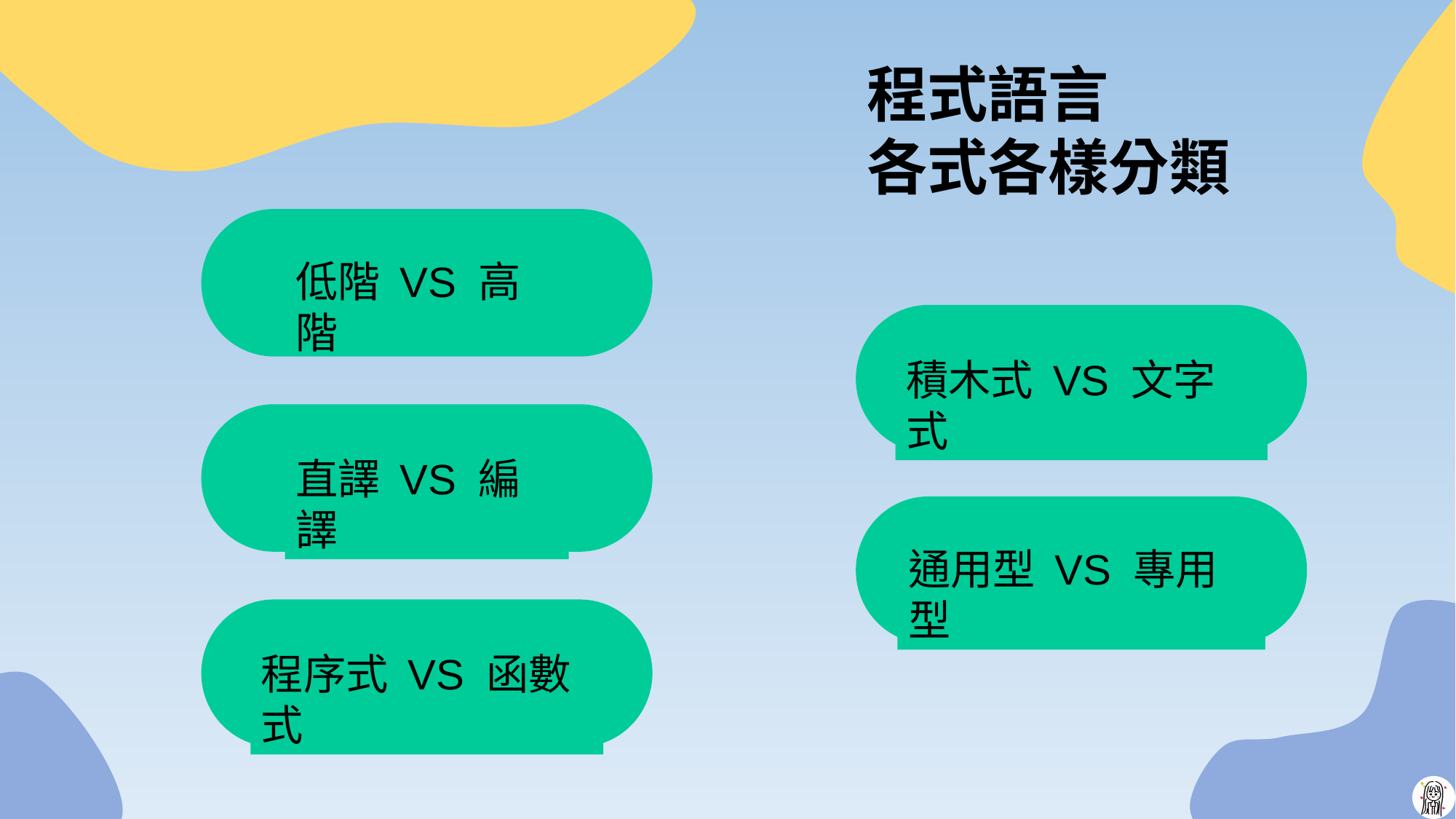

程式語言
各式各樣分類

低階 VS 高階

積木式 VS 文字式

直譯 VS 編譯

通用型 VS 專用型

程序式 VS 函數式
4